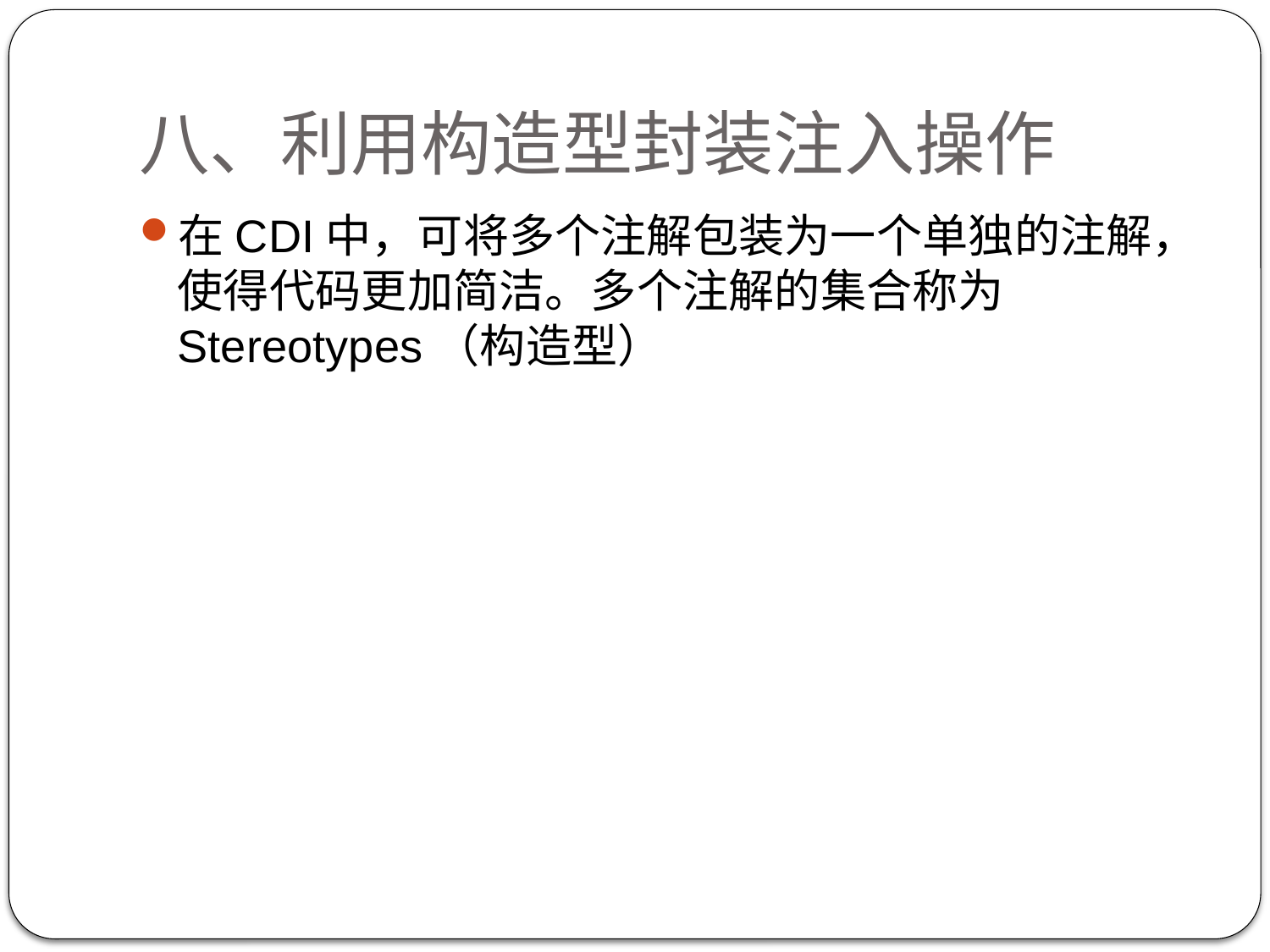

# 八、利用构造型封装注入操作
在CDI中，可将多个注解包装为一个单独的注解，使得代码更加简洁。多个注解的集合称为Stereotypes（构造型）